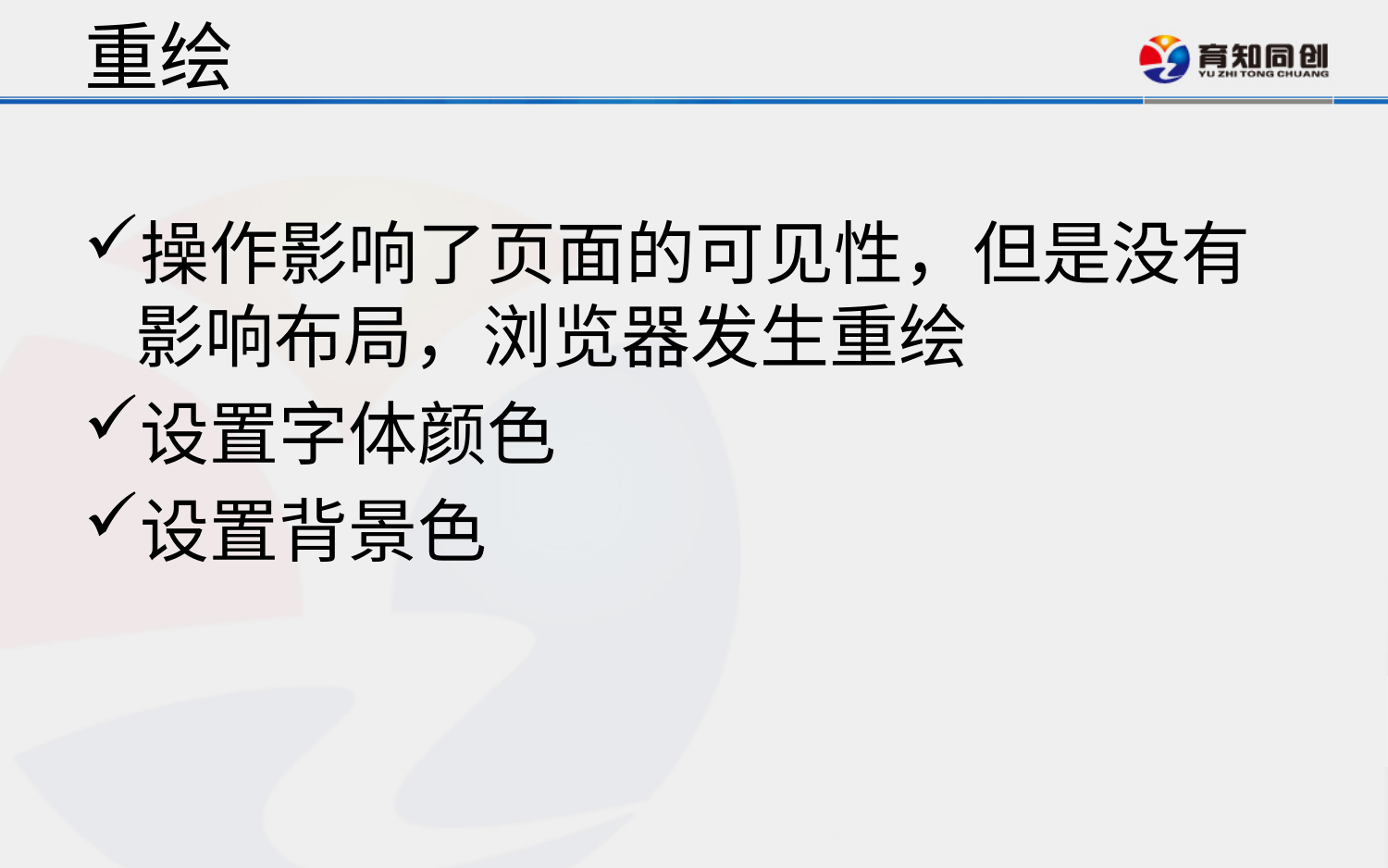

# 重绘
操作影响了页面的可见性，但是没有影响布局，浏览器发生重绘
设置字体颜色
设置背景色